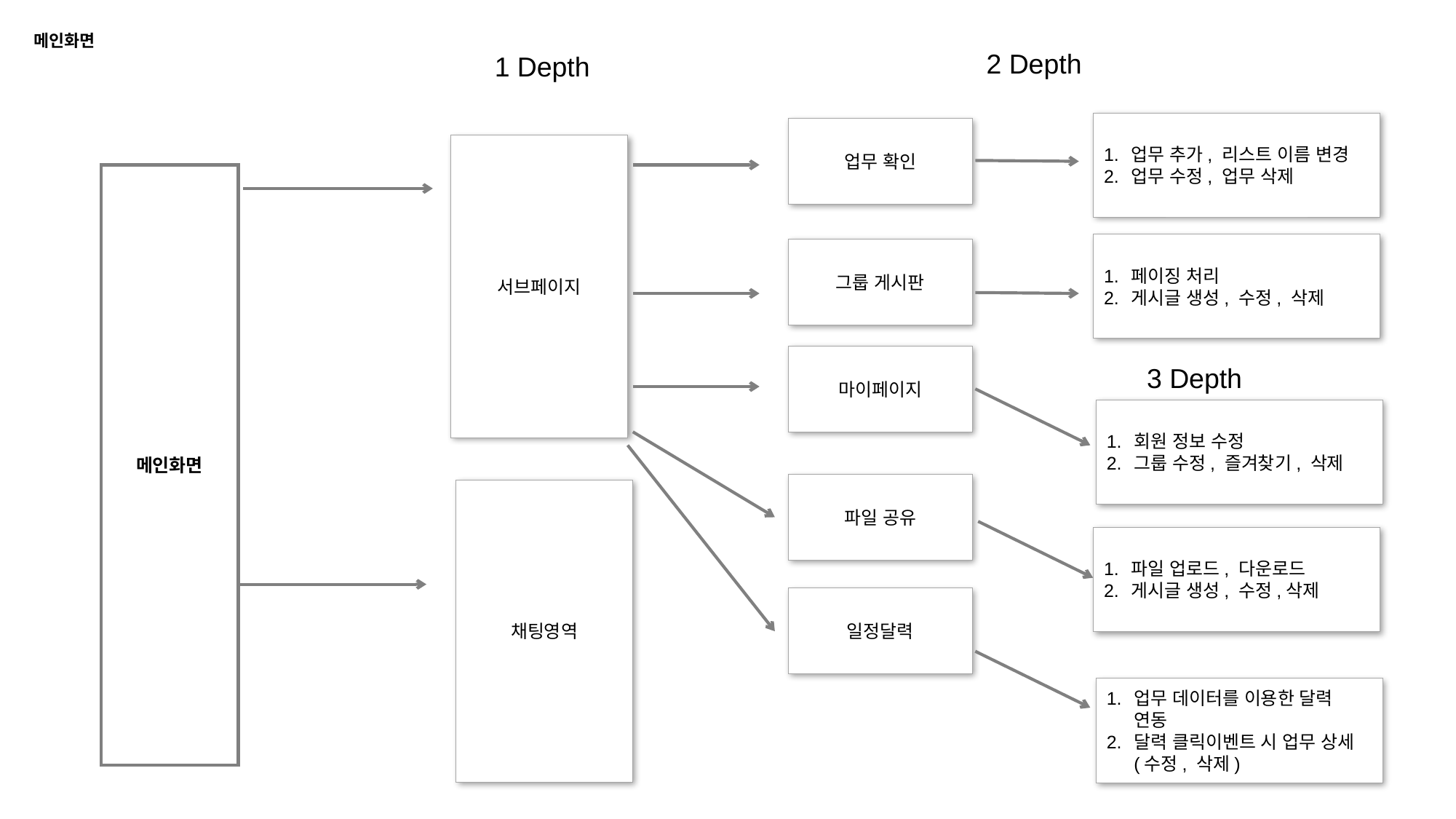

메인화면
2 Depth
1 Depth
업무 추가, 리스트 이름 변경
업무 수정, 업무 삭제
업무 확인
서브페이지
메인화면
페이징 처리
게시글 생성, 수정, 삭제
그룹 게시판
마이페이지
3 Depth
회원 정보 수정
그룹 수정, 즐겨찾기, 삭제
파일 공유
채팅영역
파일 업로드, 다운로드
게시글 생성, 수정,삭제
일정달력
업무 데이터를 이용한 달력 연동
달력 클릭이벤트 시 업무 상세(수정, 삭제)